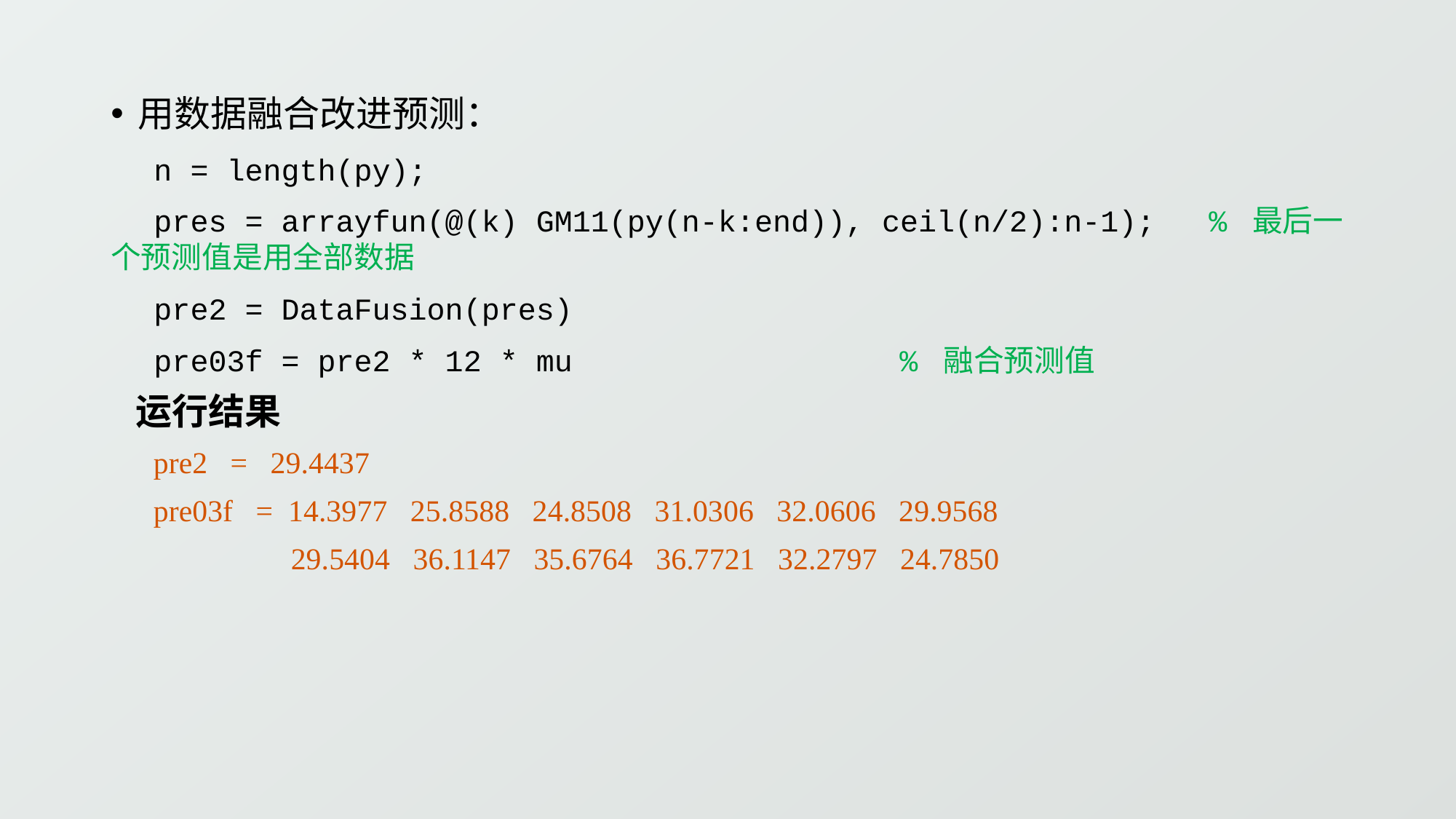

用数据融合改进预测：
n = length(py);
pres = arrayfun(@(k) GM11(py(n-k:end)), ceil(n/2):n-1);   % 最后一个预测值是用全部数据
pre2 = DataFusion(pres)
pre03f = pre2 * 12 * mu                  % 融合预测值
  运行结果
  pre2   =   29.4437
  pre03f   =  14.3977   25.8588   24.8508   31.0306   32.0606   29.9568
                    29.5404   36.1147   35.6764   36.7721   32.2797   24.7850